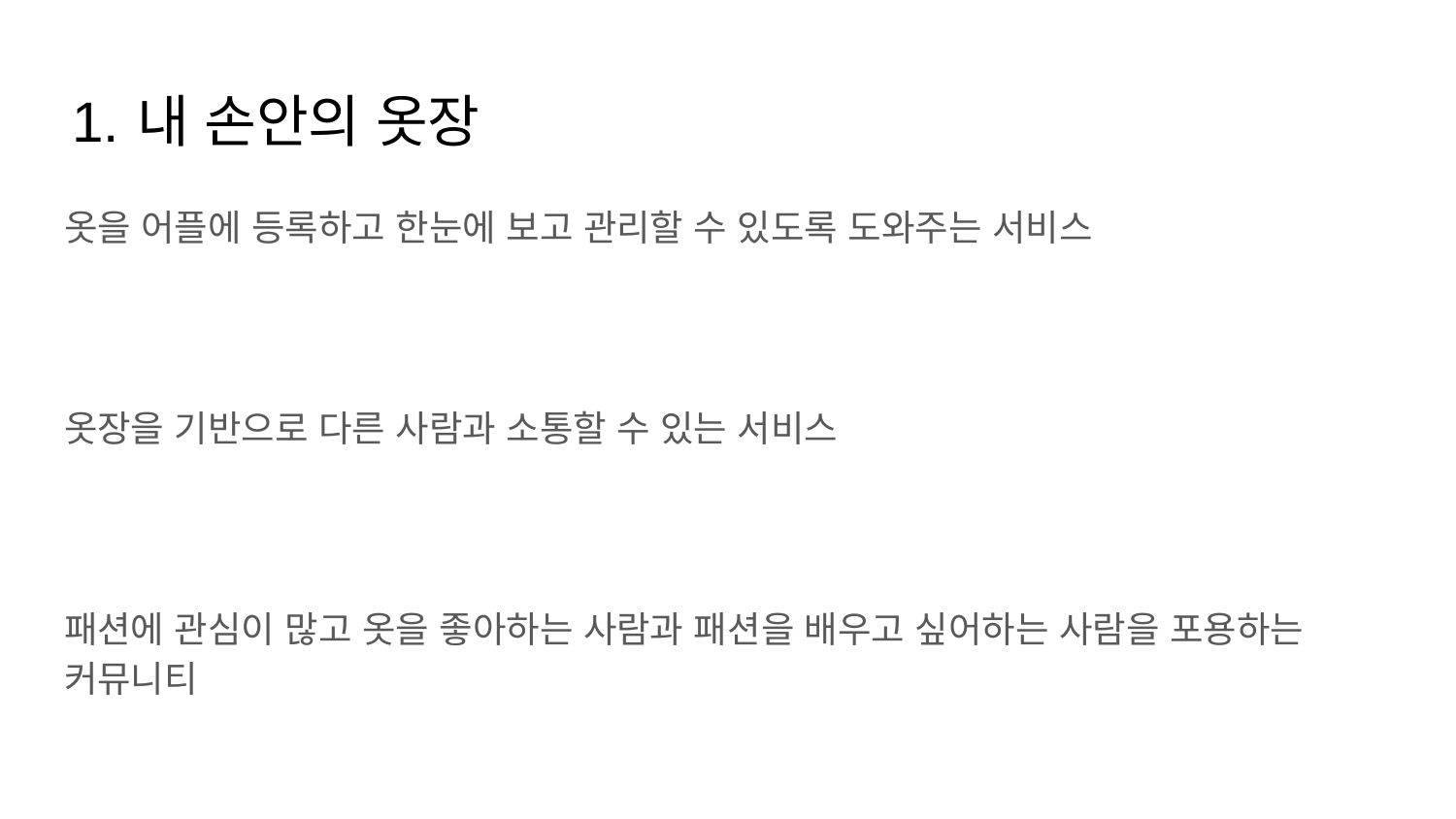

# 내 손안의 옷장
옷을 어플에 등록하고 한눈에 보고 관리할 수 있도록 도와주는 서비스

옷장을 기반으로 다른 사람과 소통할 수 있는 서비스

패션에 관심이 많고 옷을 좋아하는 사람과 패션을 배우고 싶어하는 사람을 포용하는 커뮤니티